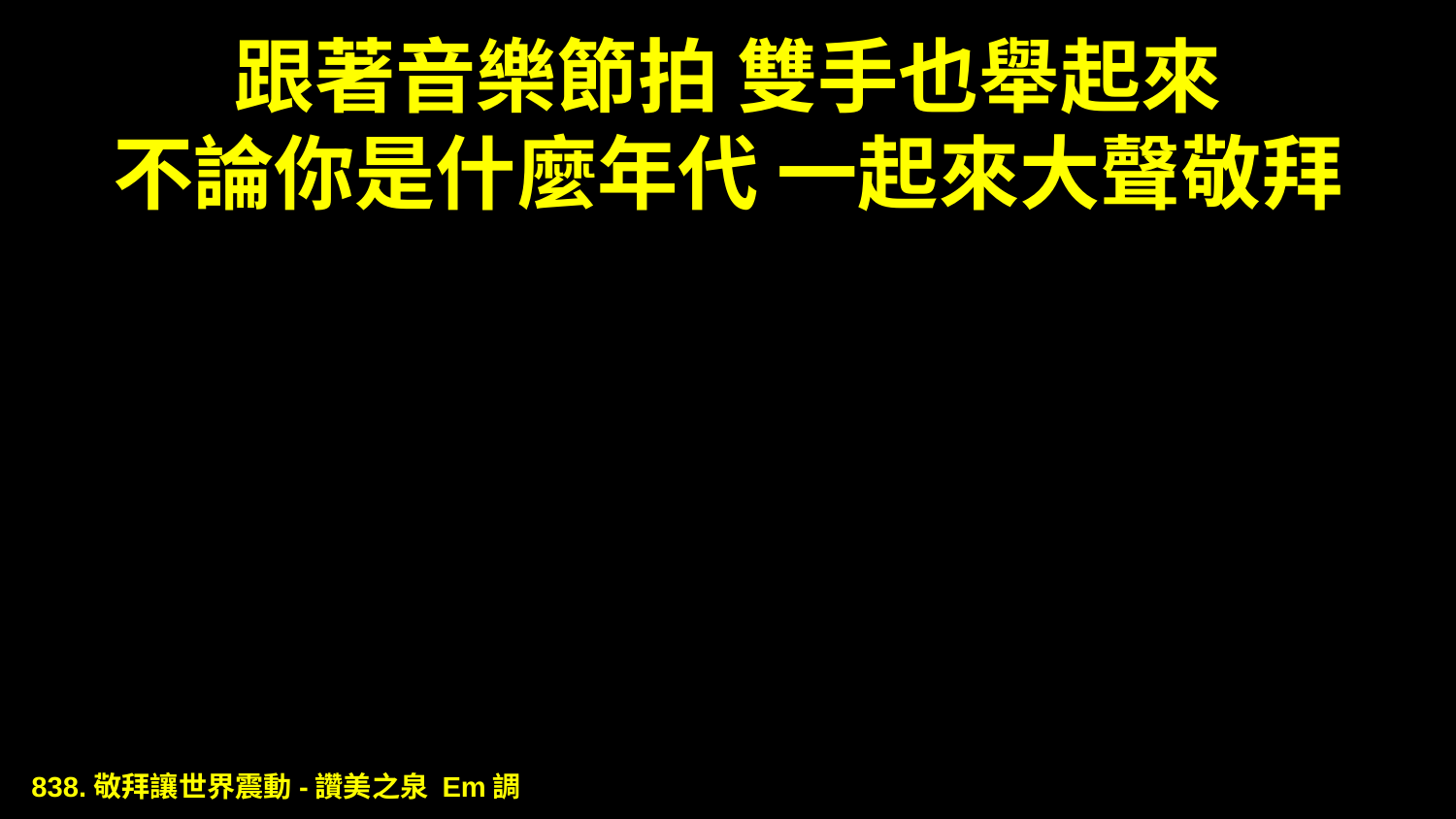

# 跟著音樂節拍 雙手也舉起來 不論你是什麼年代 一起來大聲敬拜
838.敬拜讓世界震動-讚美之泉 Em調